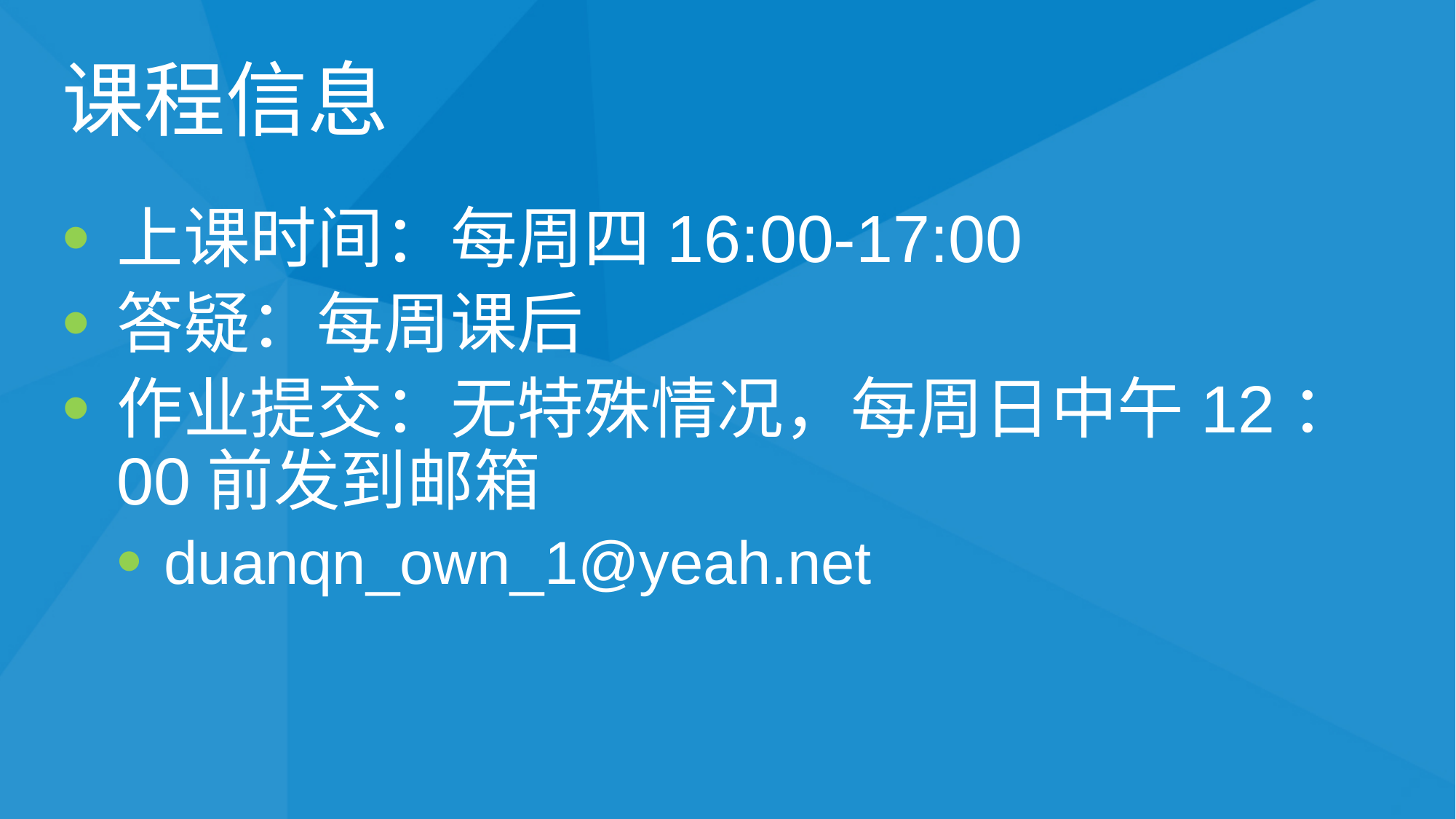

# 课程信息
上课时间：每周四16:00-17:00
答疑：每周课后
作业提交：无特殊情况，每周日中午12：00前发到邮箱
duanqn_own_1@yeah.net